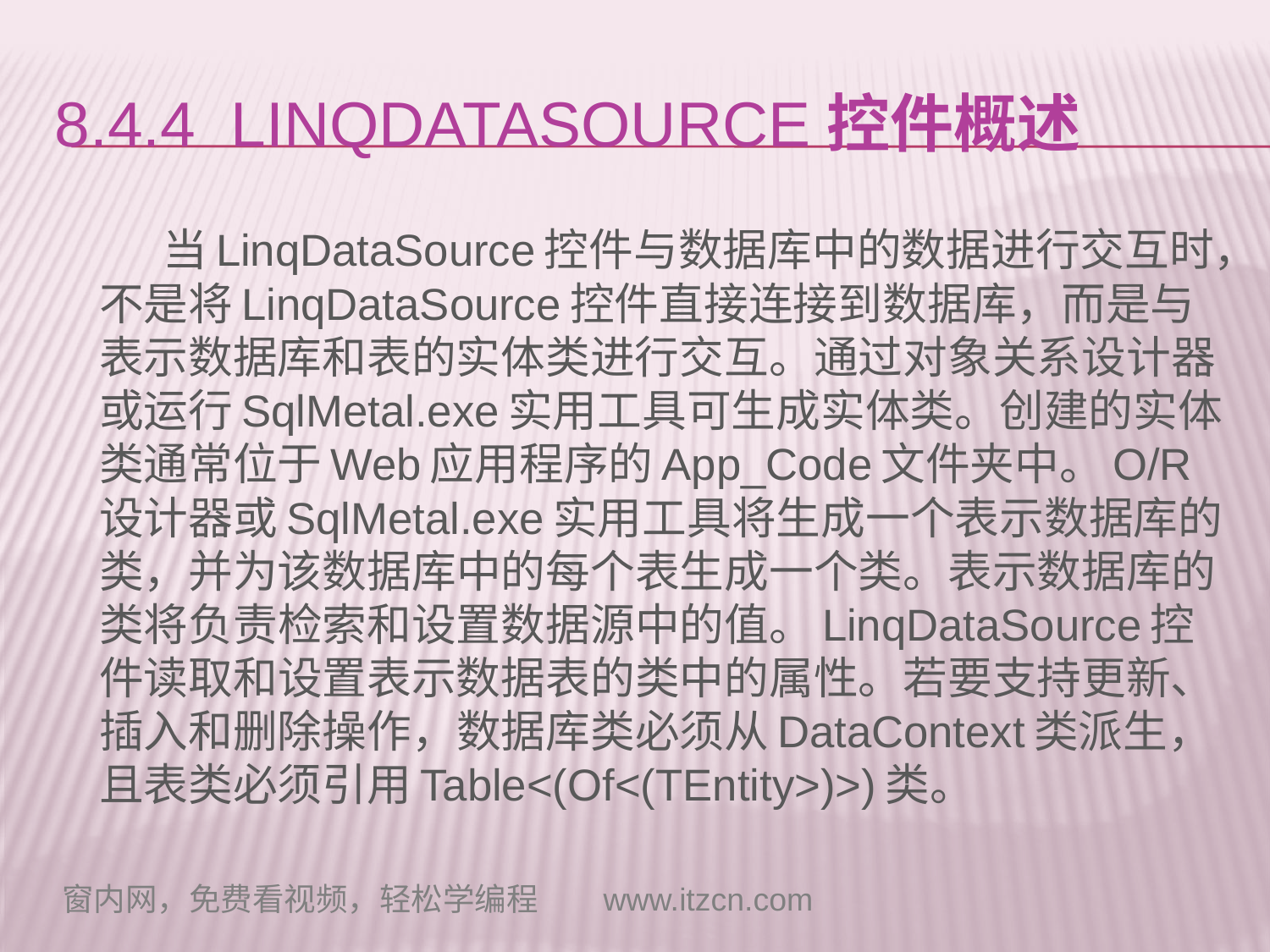

# 8.4.4  LinqDataSource控件概述
          当LinqDataSource控件与数据库中的数据进行交互时，不是将LinqDataSource控件直接连接到数据库，而是与表示数据库和表的实体类进行交互。通过对象关系设计器或运行SqlMetal.exe实用工具可生成实体类。创建的实体类通常位于Web应用程序的App_Code文件夹中。O/R设计器或SqlMetal.exe实用工具将生成一个表示数据库的类，并为该数据库中的每个表生成一个类。表示数据库的类将负责检索和设置数据源中的值。LinqDataSource控件读取和设置表示数据表的类中的属性。若要支持更新、插入和删除操作，数据库类必须从DataContext类派生，且表类必须引用Table<(Of<(TEntity>)>)类。